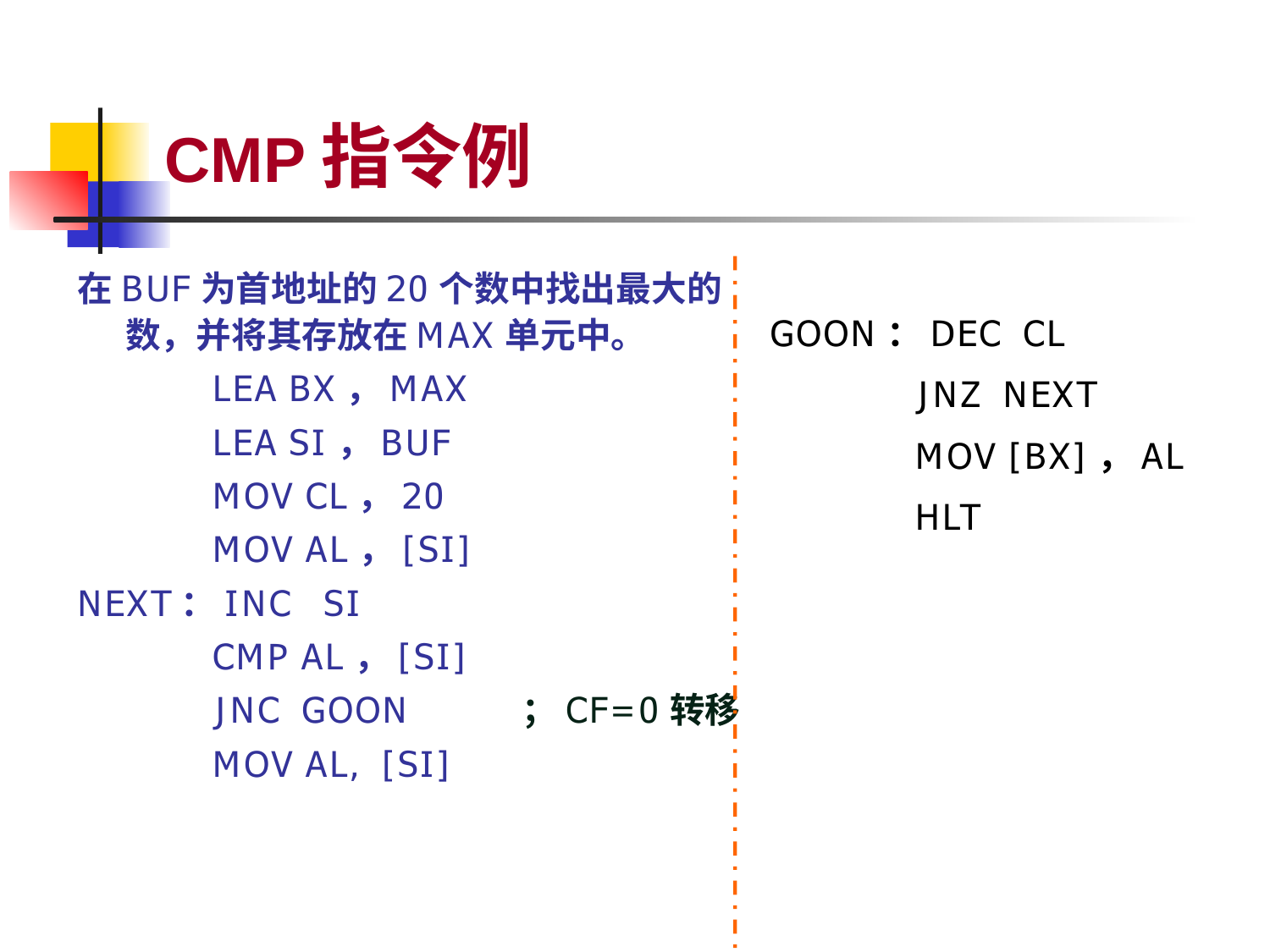

# CMP指令例
在BUF为首地址的20个数中找出最大的数，并将其存放在MAX单元中。
             LEA BX，MAX
             LEA SI，BUF
             MOV CL，20
             MOV AL，[SI]
NEXT：INC   SI
             CMP AL，[SI]
             JNC  GOON          ；CF=0转移
             MOV AL,  [SI]

GOON：DEC  CL
              JNZ  NEXT
              MOV [BX]，AL
              HLT
104